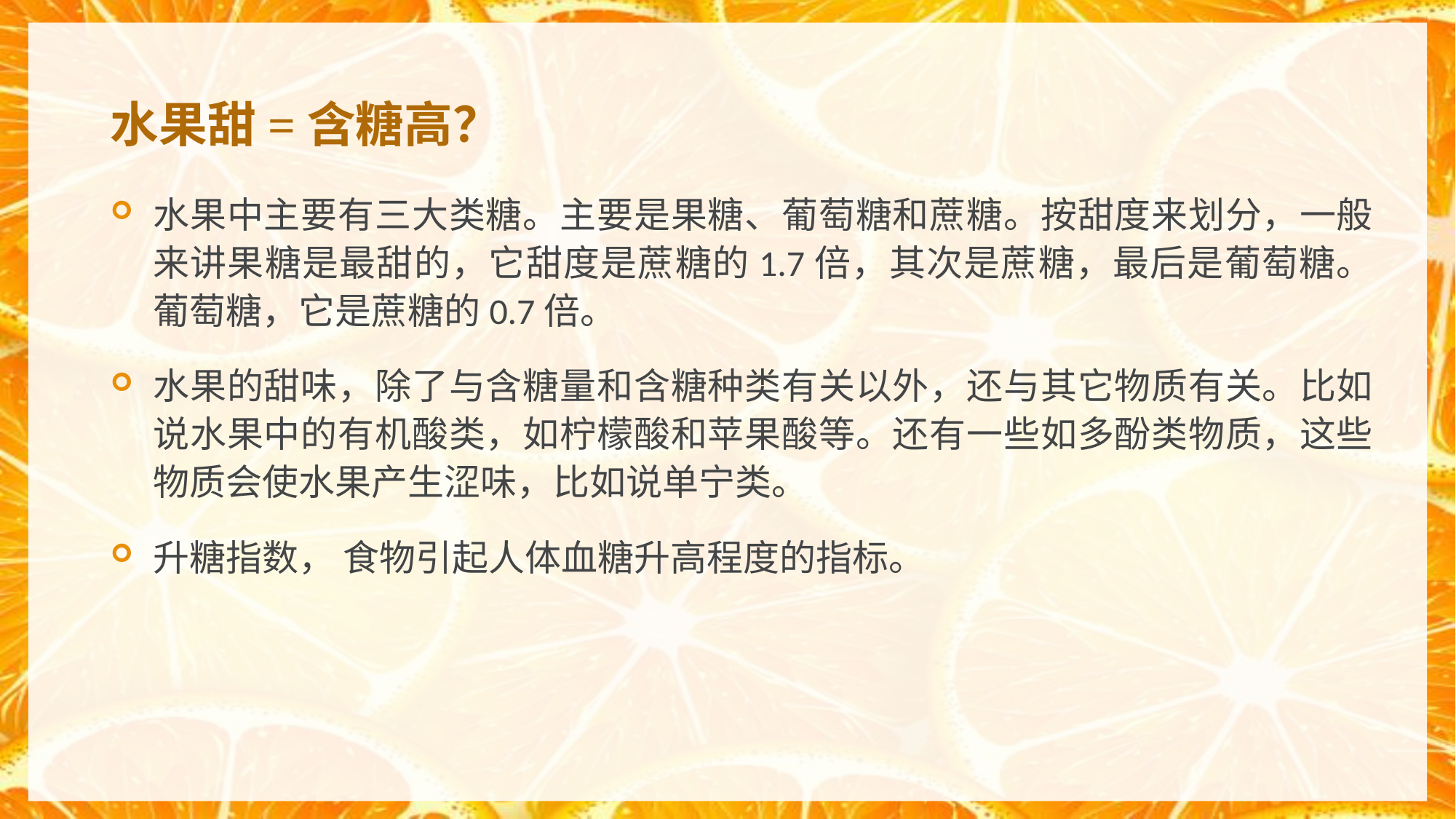

水果甜=含糖高？
水果中主要有三大类糖。主要是果糖、葡萄糖和蔗糖。按甜度来划分，一般来讲果糖是最甜的，它甜度是蔗糖的1.7倍，其次是蔗糖，最后是葡萄糖。葡萄糖，它是蔗糖的0.7倍。
水果的甜味，除了与含糖量和含糖种类有关以外，还与其它物质有关。比如说水果中的有机酸类，如柠檬酸和苹果酸等。还有一些如多酚类物质，这些物质会使水果产生涩味，比如说单宁类。
升糖指数， 食物引起人体血糖升高程度的指标。